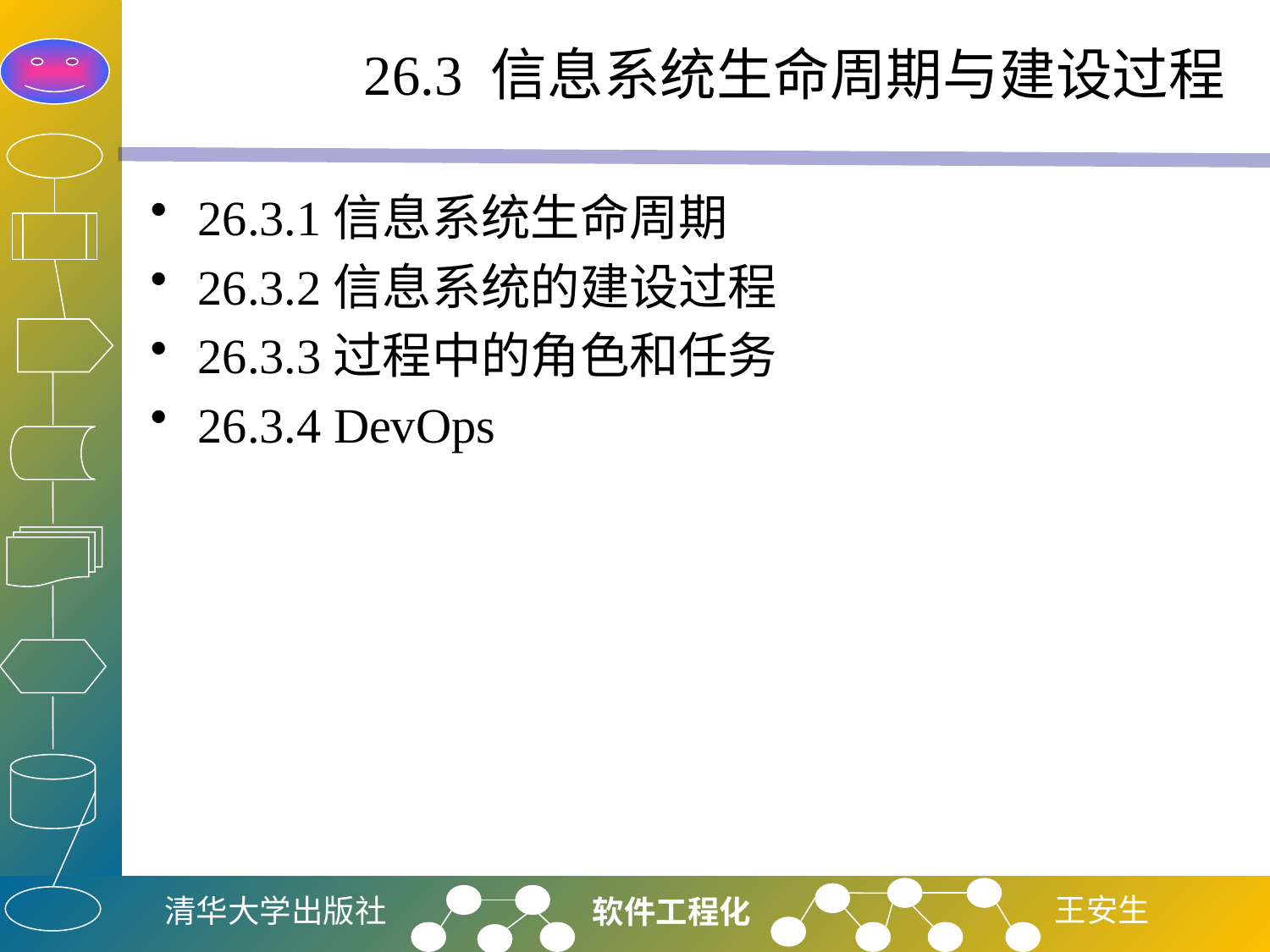

# 26.3 信息系统生命周期与建设过程
26.3.1信息系统生命周期
26.3.2信息系统的建设过程
26.3.3过程中的角色和任务
26.3.4 DevOps